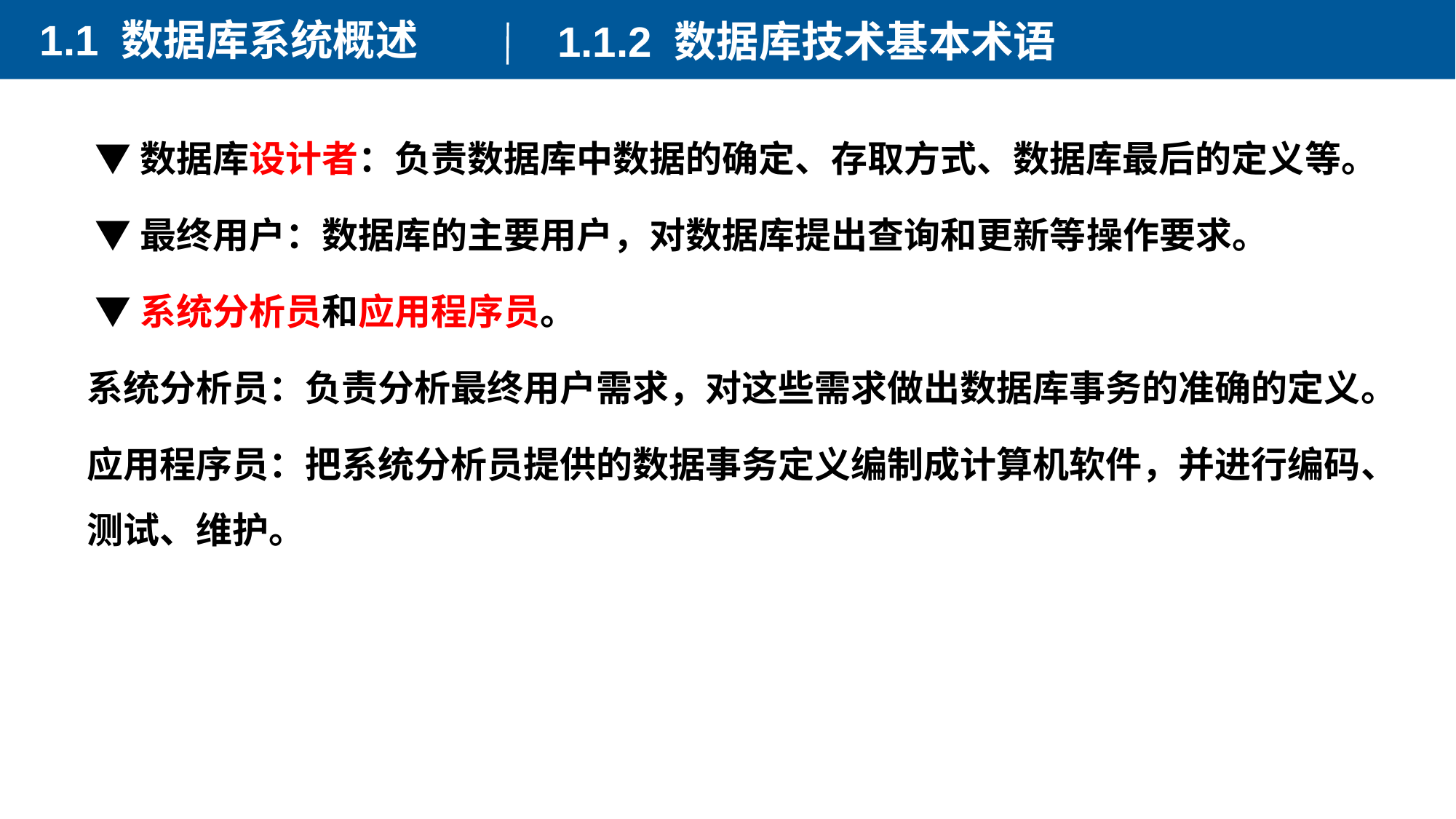

1.1 数据库系统概述
1.1.2 数据库技术基本术语
 ▼数据库设计者：负责数据库中数据的确定、存取方式、数据库最后的定义等。
 ▼最终用户：数据库的主要用户，对数据库提出查询和更新等操作要求。
 ▼系统分析员和应用程序员。
系统分析员：负责分析最终用户需求，对这些需求做出数据库事务的准确的定义。
应用程序员：把系统分析员提供的数据事务定义编制成计算机软件，并进行编码、测试、维护。